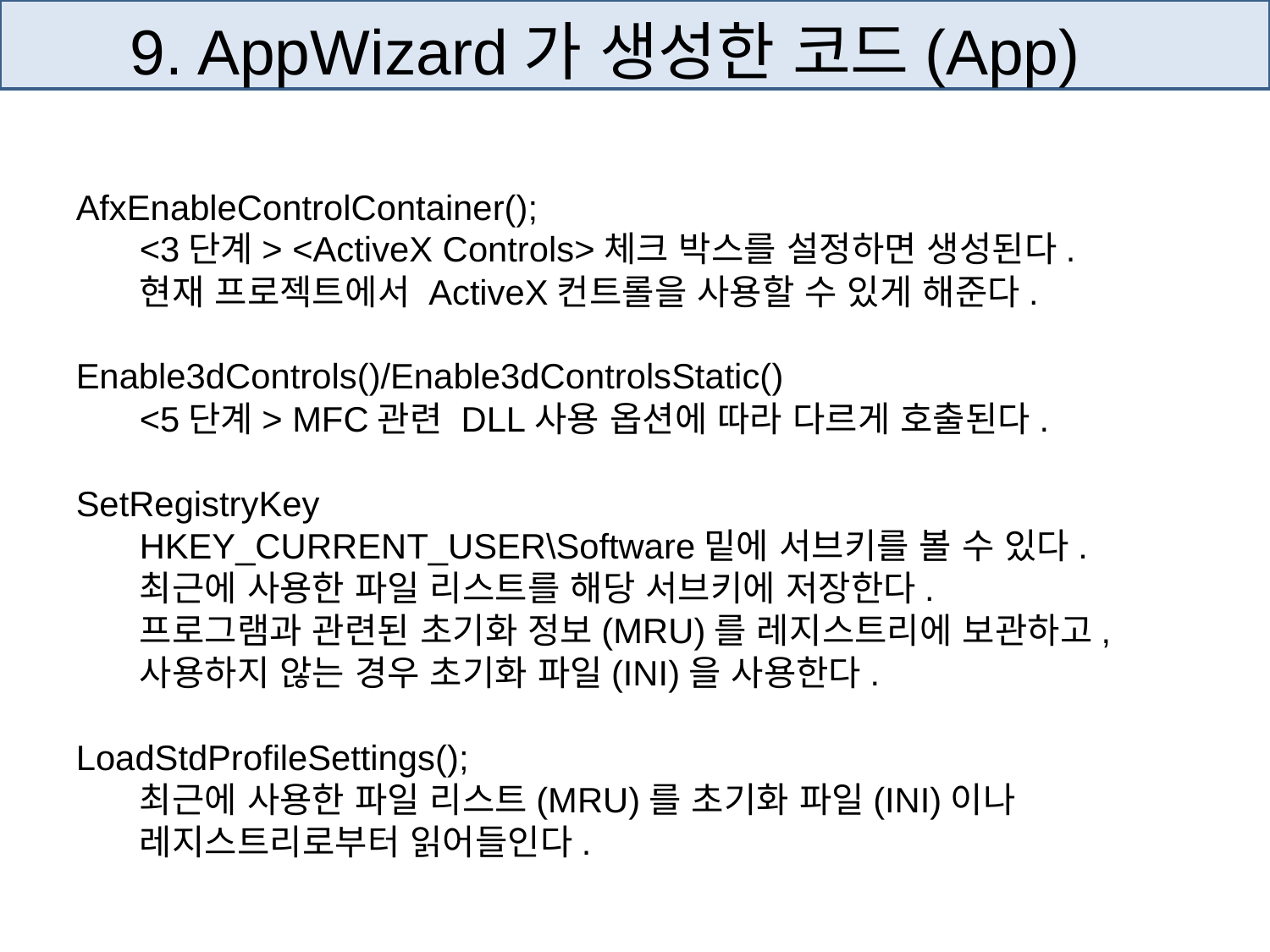

# 9. AppWizard가 생성한 코드(App)
AfxEnableControlContainer();
<3단계> <ActiveX Controls>체크 박스를 설정하면 생성된다.
현재 프로젝트에서 ActiveX컨트롤을 사용할 수 있게 해준다.

Enable3dControls()/Enable3dControlsStatic()
<5단계> MFC관련 DLL사용 옵션에 따라 다르게 호출된다.

SetRegistryKey
HKEY_CURRENT_USER\Software밑에 서브키를 볼 수 있다.
최근에 사용한 파일 리스트를 해당 서브키에 저장한다.
프로그램과 관련된 초기화 정보(MRU)를 레지스트리에 보관하고, 사용하지 않는 경우 초기화 파일(INI)을 사용한다.

LoadStdProfileSettings();
최근에 사용한 파일 리스트(MRU)를 초기화 파일(INI)이나
레지스트리로부터 읽어들인다.